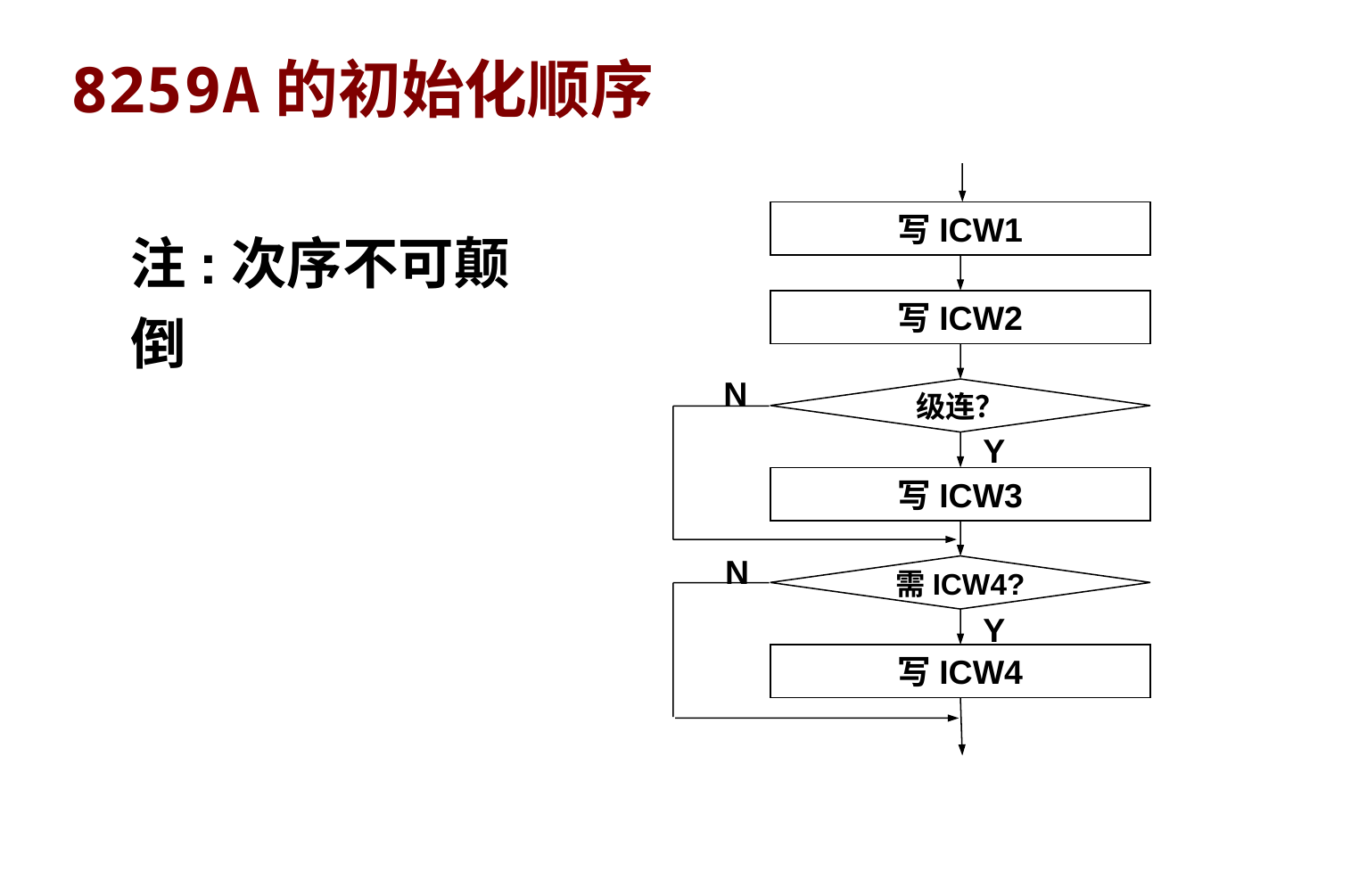

# 8259A的初始化顺序

写ICW1
注:次序不可颠倒

写ICW2

N
级连？

Y

写ICW3

N
需ICW4?

Y

写ICW4